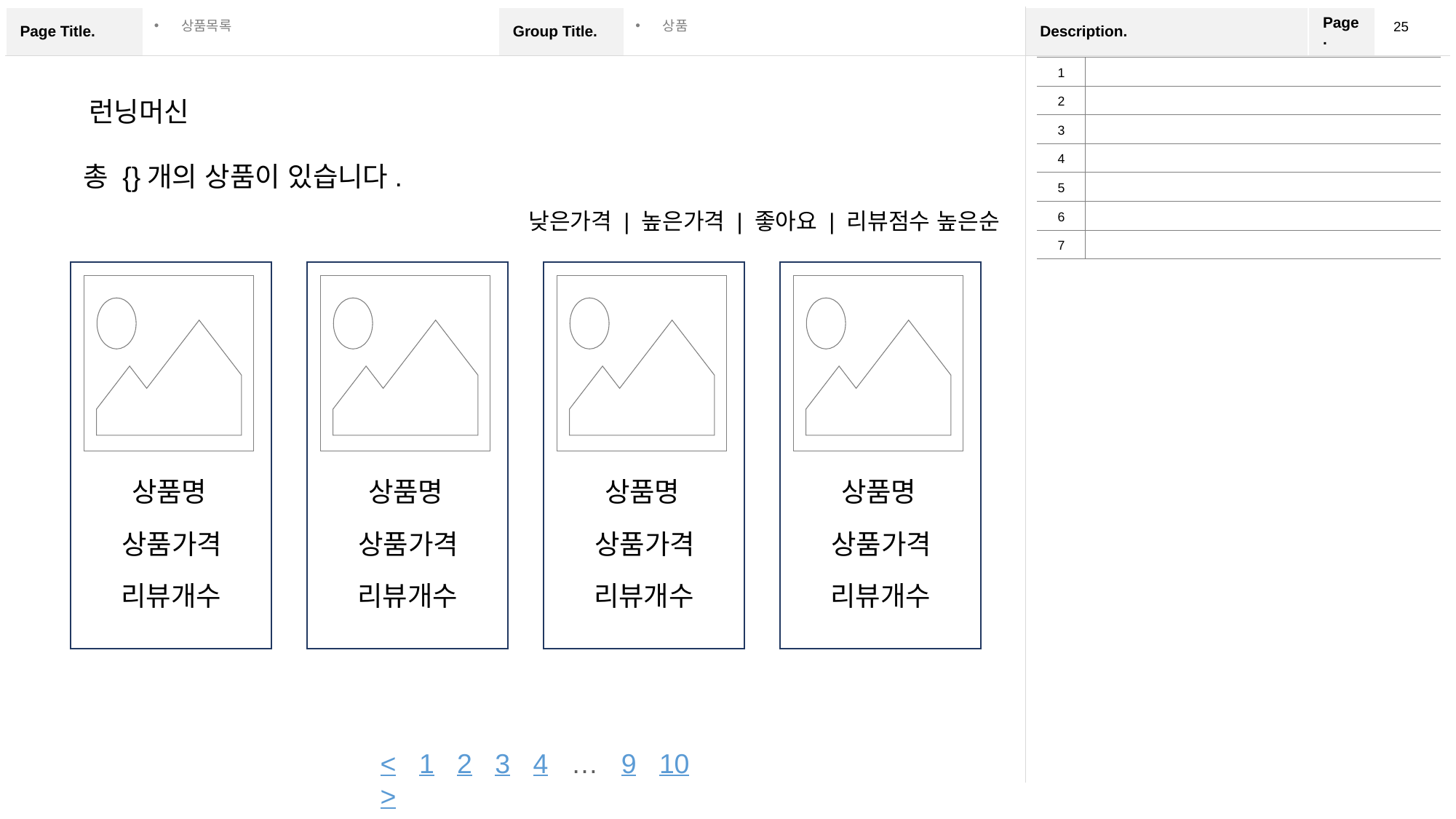

25
상품목록
상품
| 1 |  |
| --- | --- |
| 2 |  |
| 3 |  |
| 4 |  |
| 5 |  |
| 6 |  |
| 7 |  |
런닝머신
총 {}개의 상품이 있습니다.
상품목록
낮은가격 | 높은가격 | 좋아요 | 리뷰점수 높은순

상품명
상품가격
리뷰개수

상품명
상품가격
리뷰개수

상품명
상품가격
리뷰개수

상품명
상품가격
리뷰개수
<   1   2   3   4   …   9   10   >